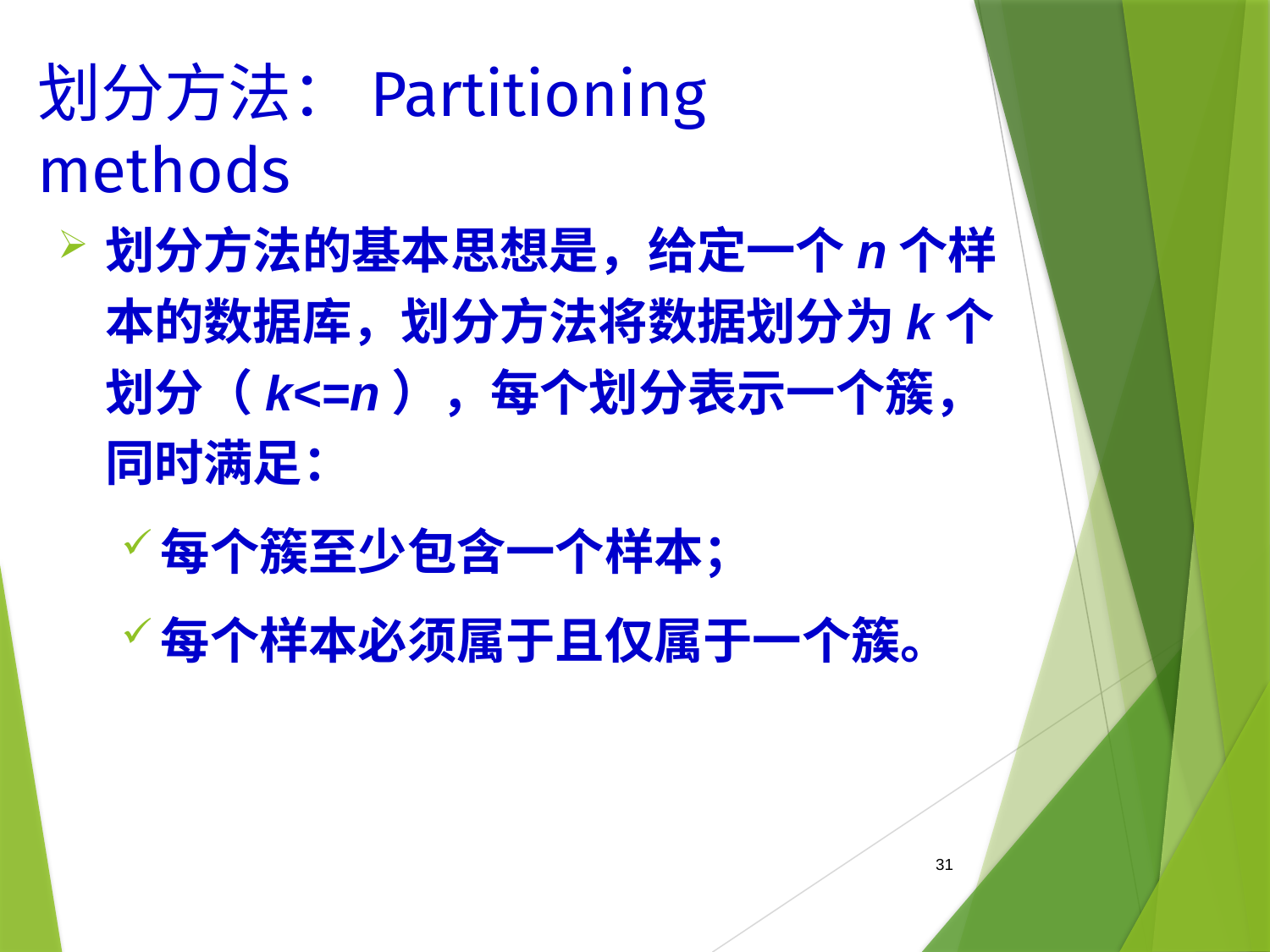

# 划分方法：Partitioning methods
划分方法的基本思想是，给定一个n个样本的数据库，划分方法将数据划分为k个划分（k<=n），每个划分表示一个簇，同时满足：
每个簇至少包含一个样本；
每个样本必须属于且仅属于一个簇。
31